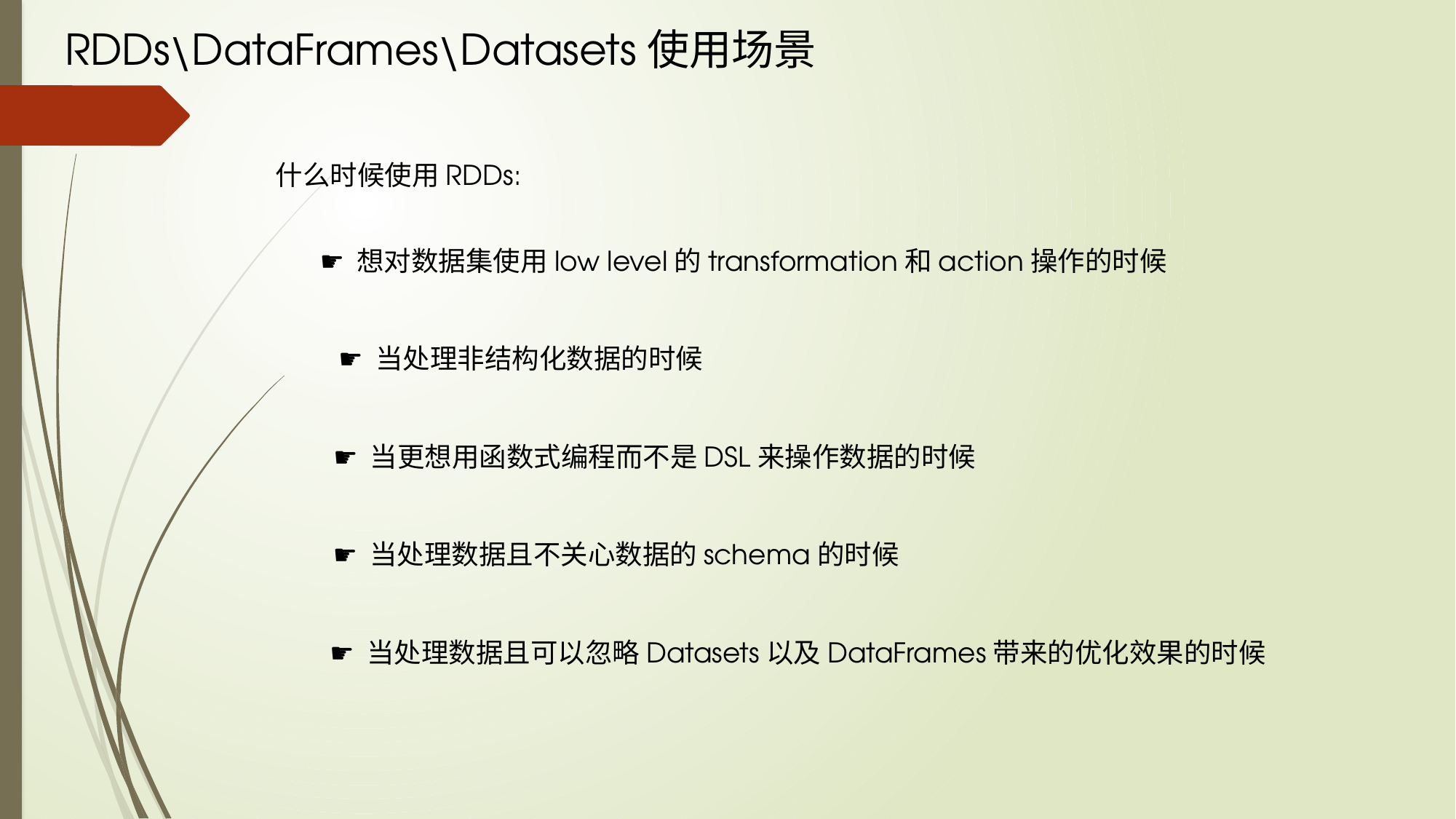

RDDs\DataFrames\Datasets使用场景
什么时候使用RDDs:
☛ 想对数据集使用low level的transformation和action操作的时候
☛ 当处理非结构化数据的时候
☛ 当更想用函数式编程而不是DSL来操作数据的时候
☛ 当处理数据且不关心数据的schema的时候
☛ 当处理数据且可以忽略Datasets以及DataFrames带来的优化效果的时候